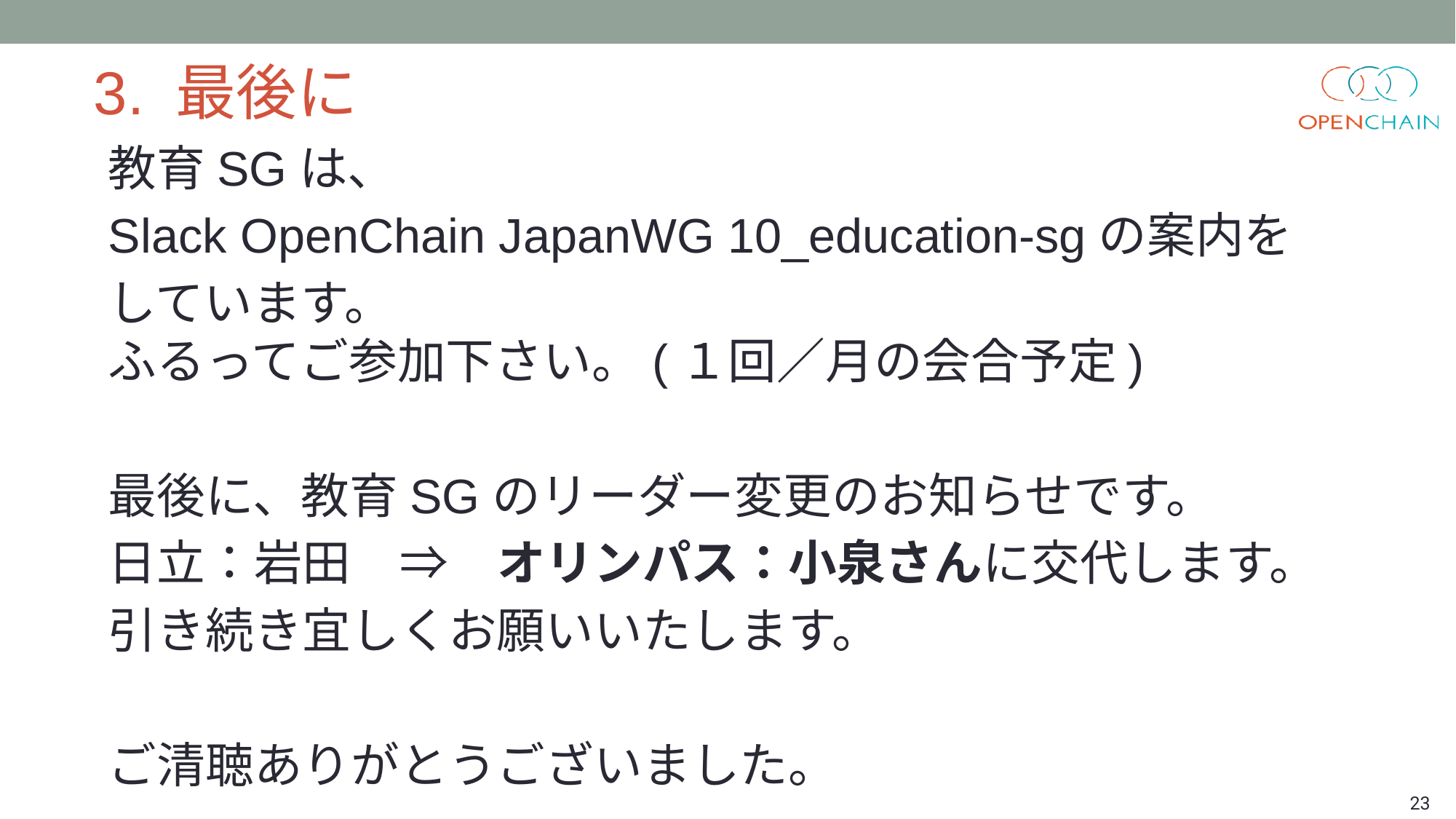

3. 最後に
教育SGは、
Slack OpenChain JapanWG 10_education-sgの案内を
しています。
ふるってご参加下さい。(１回／月の会合予定)

最後に、教育SGのリーダー変更のお知らせです。
日立：岩田　⇒　オリンパス：小泉さんに交代します。
引き続き宜しくお願いいたします。

ご清聴ありがとうございました。
23